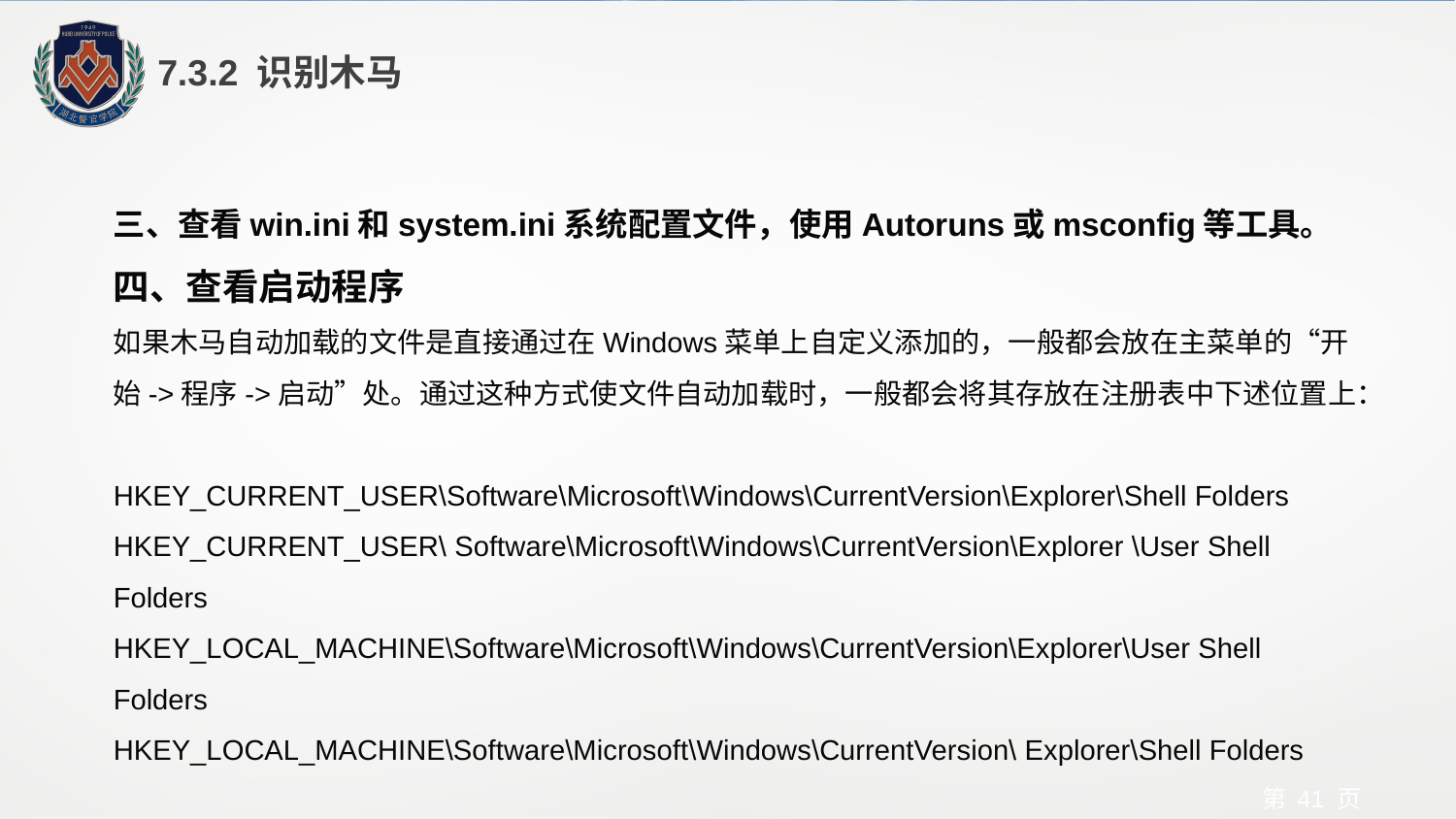

7.3.2 识别木马
三、查看win.ini和system.ini系统配置文件，使用Autoruns或msconfig等工具。
四、查看启动程序
如果木马自动加载的文件是直接通过在Windows菜单上自定义添加的，一般都会放在主菜单的“开始->程序->启动”处。通过这种方式使文件自动加载时，一般都会将其存放在注册表中下述位置上：
HKEY_CURRENT_USER\Software\Microsoft\Windows\CurrentVersion\Explorer\Shell Folders
HKEY_CURRENT_USER\ Software\Microsoft\Windows\CurrentVersion\Explorer \User Shell Folders
HKEY_LOCAL_MACHINE\Software\Microsoft\Windows\CurrentVersion\Explorer\User Shell Folders
HKEY_LOCAL_MACHINE\Software\Microsoft\Windows\CurrentVersion\ Explorer\Shell Folders